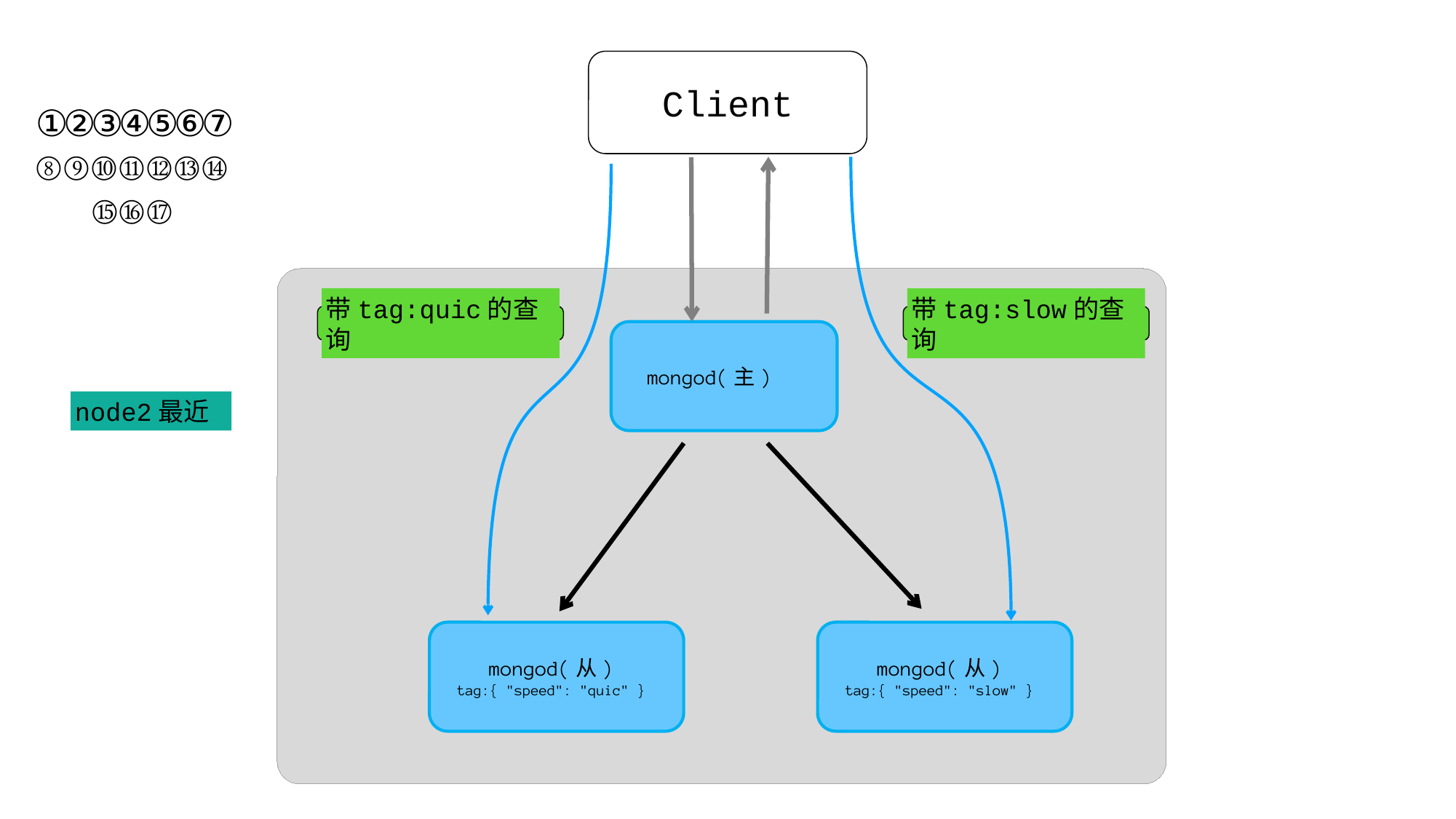

Client
①②③④⑤⑥⑦⑧⑨⑩⑪⑫⑬⑭⑮⑯⑰

带tag:quic的查询

带tag:slow的查询

mongod(主)
node2最近

mongod(从)
tag:{ "speed": "quic" }

mongod(从)
tag:{ "speed": "slow" }